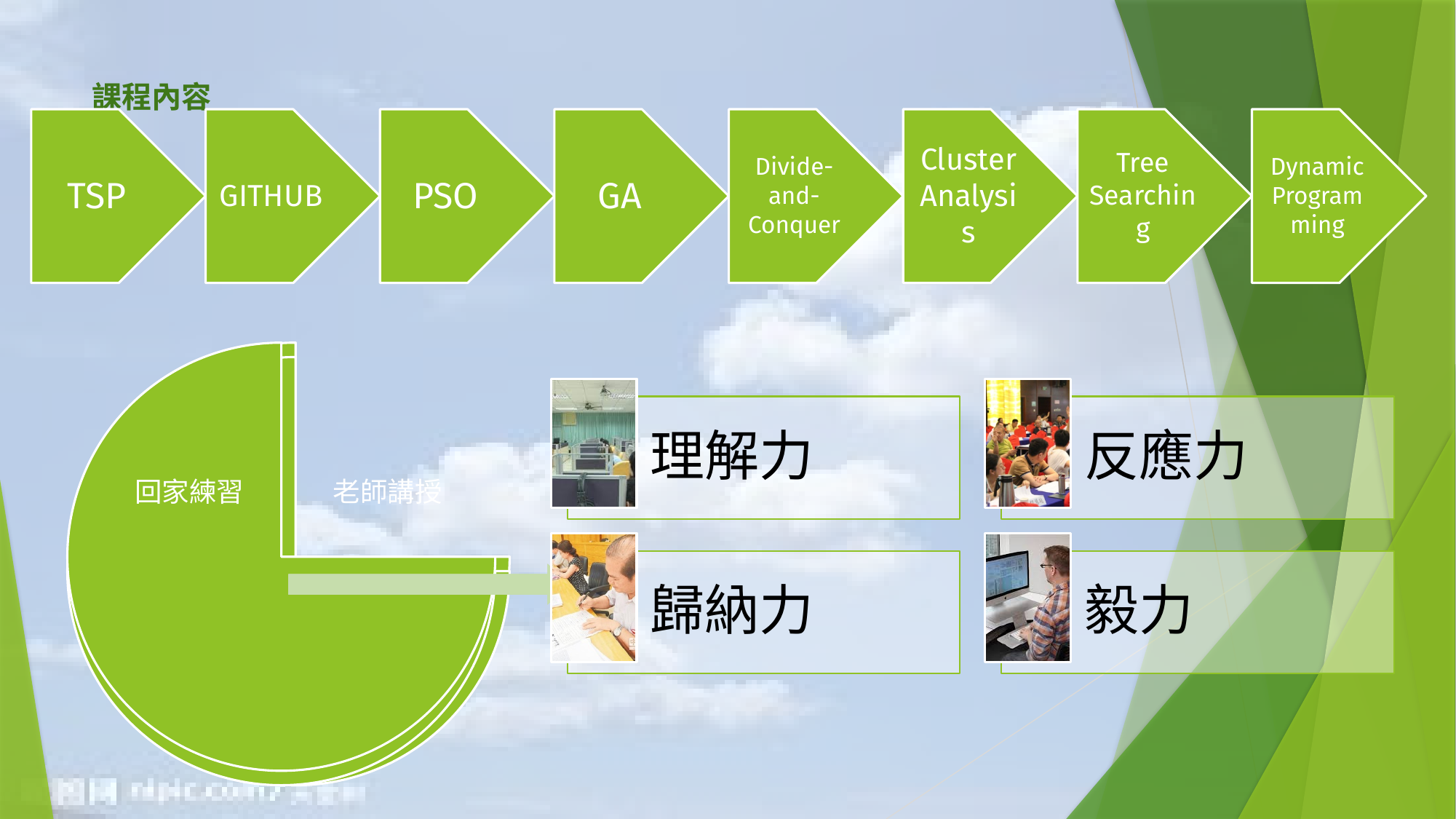

# 課程內容
TSP
GITHUB
PSO
GA
Divide-and-Conquer
Cluster Analysis
Tree Searching
Dynamic Programming
理解力
反應力
歸納力
毅力
老師講授
隨機小考
回家練習
課堂抽問